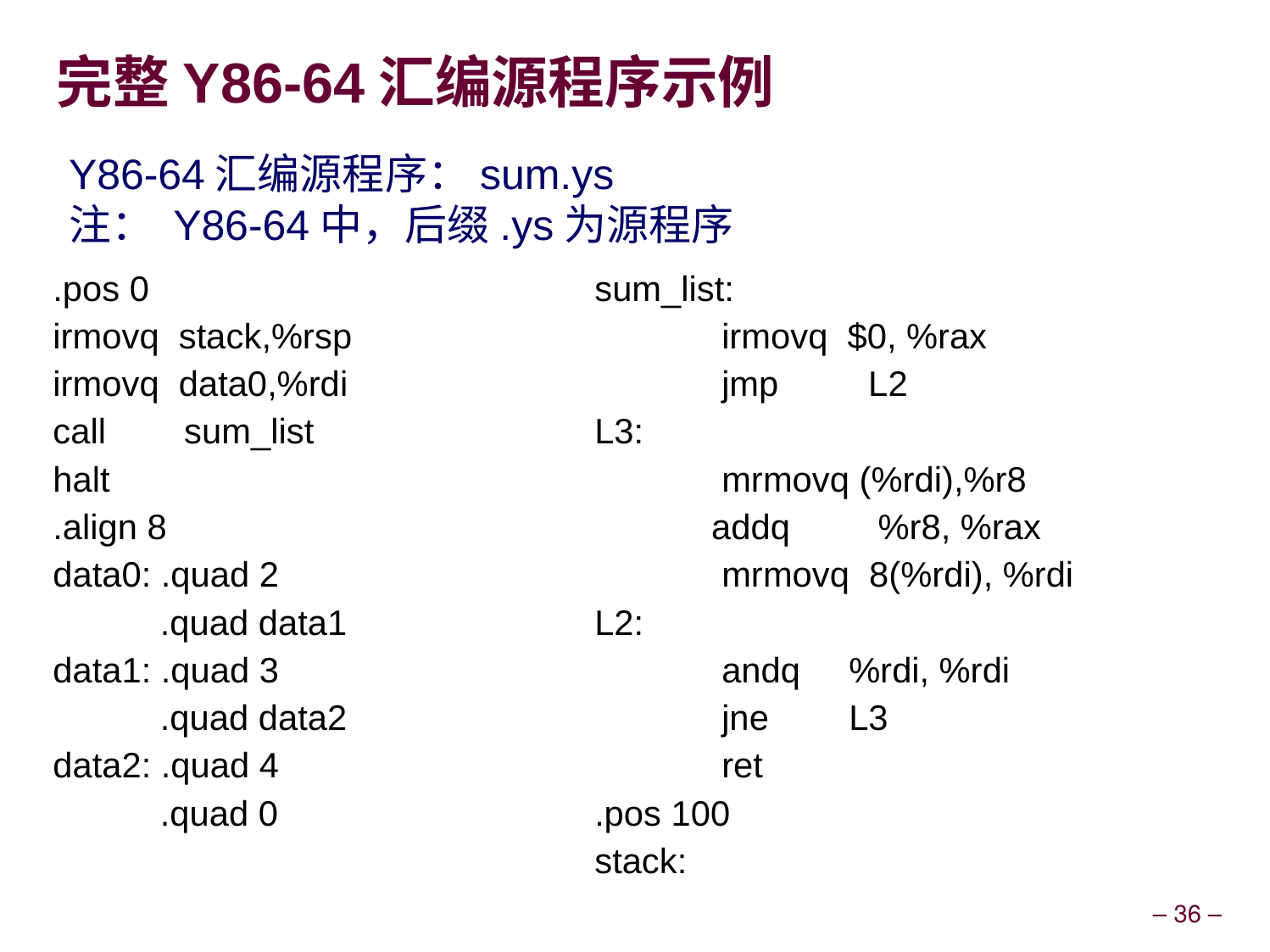

# 完整Y86-64汇编源程序示例
Y86-64汇编源程序：sum.ys
注： Y86-64中，后缀.ys为源程序
.pos 0
irmovq  stack,%rsp
irmovq  data0,%rdi
call        sum_list
halt
.align 8
data0: .quad 2
           .quad data1
data1: .quad 3
           .quad data2
data2: .quad 4
           .quad 0

sum_list:
	irmovq  $0, %rax
	jmp	  L2
L3:
	mrmovq (%rdi),%r8
            addq	   %r8, %rax
	mrmovq  8(%rdi), %rdi
L2:
	andq	%rdi, %rdi
	jne	L3
	ret
.pos 100
stack: